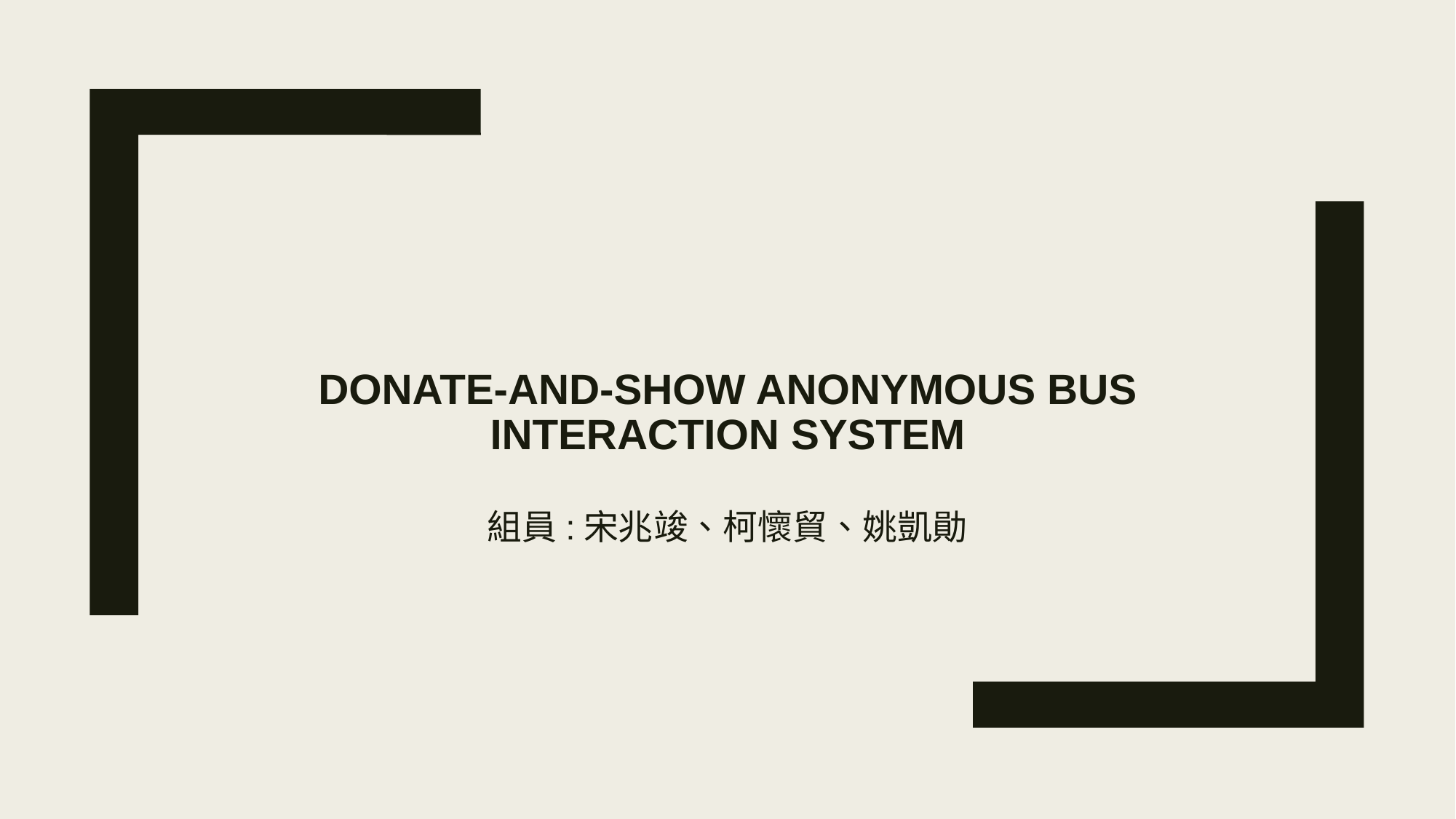

# Donate-and-Show Anonymous Bus Interaction System
組員:宋兆竣、柯懷貿、姚凱勛